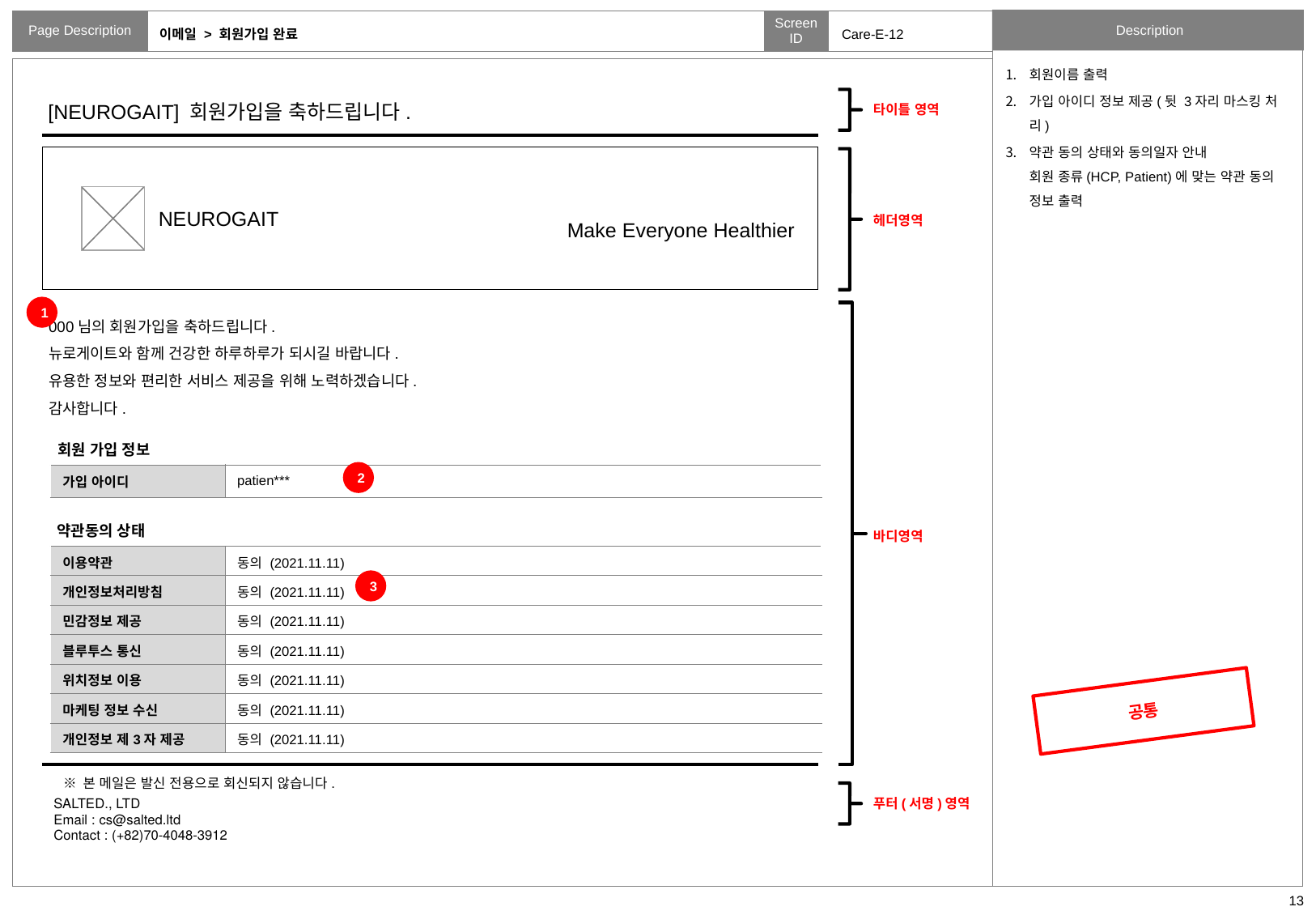

# 이메일 > 회원가입 완료
Care-E-12
회원이름 출력
가입 아이디 정보 제공(뒷 3자리 마스킹 처리)
약관 동의 상태와 동의일자 안내
회원 종류(HCP, Patient)에 맞는 약관 동의 정보 출력

[NEUROGAIT] 회원가입을 축하드립니다.
타이틀 영역

NEUROGAIT
헤더영역
Make Everyone Healthier
1
000님의 회원가입을 축하드립니다.
뉴로게이트와 함께 건강한 하루하루가 되시길 바랍니다.
유용한 정보와 편리한 서비스 제공을 위해 노력하겠습니다.
감사합니다.

회원 가입 정보
2
| 가입 아이디 | patien\*\*\* |
| --- | --- |
약관동의 상태
바디영역
| 이용약관 | 동의 (2021.11.11) |
| --- | --- |
| 개인정보처리방침 | 동의 (2021.11.11) |
| 민감정보 제공 | 동의 (2021.11.11) |
| 블루투스 통신 | 동의 (2021.11.11) |
| 위치정보 이용 | 동의 (2021.11.11) |
| 마케팅 정보 수신 | 동의 (2021.11.11) |
| 개인정보 제3자 제공 | 동의 (2021.11.11) |
3
공통
※ 본 메일은 발신 전용으로 회신되지 않습니다.

SALTED., LTD
Email : cs@salted.ltd
Contact : (+82)70-4048-3912
푸터(서명)영역